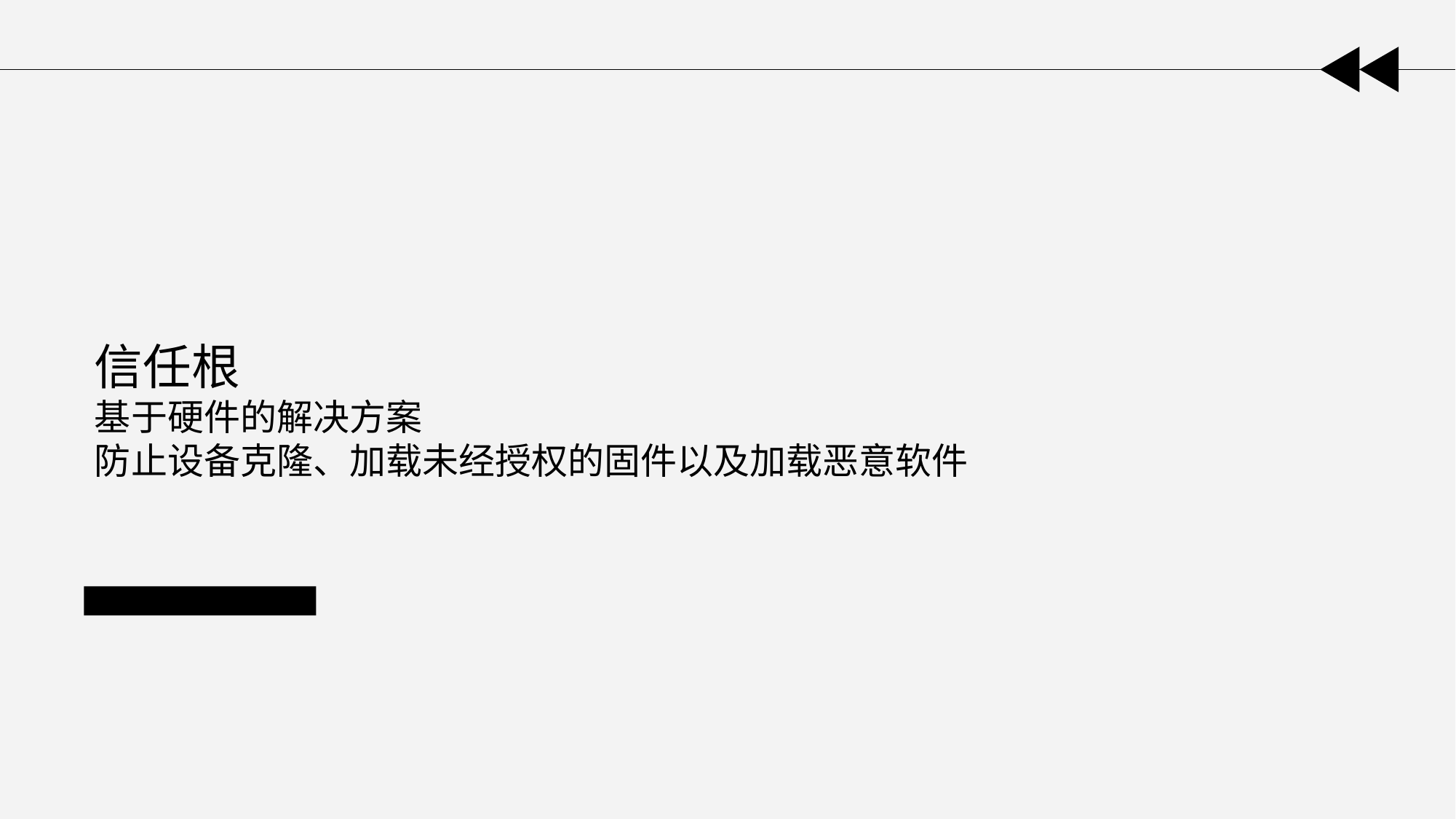

信任根
基于硬件的解决方案
防止设备克隆、加载未经授权的固件以及加载恶意软件